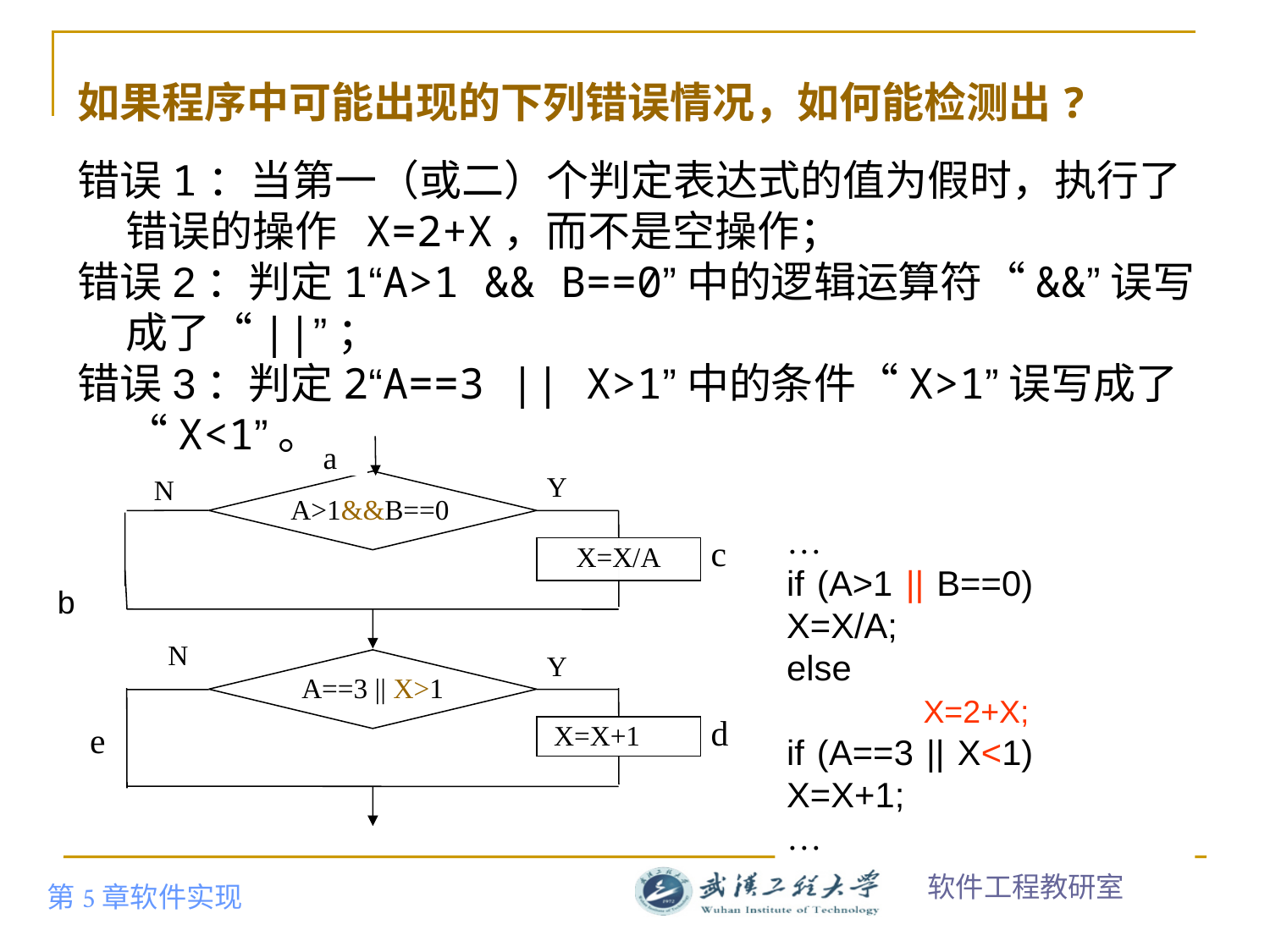

# 如果程序中可能出现的下列错误情况，如何能检测出?
错误1：当第一（或二）个判定表达式的值为假时，执行了错误的操作  X=2+X，而不是空操作；
错误2：判定1“A>1 && B==0”中的逻辑运算符“&&”误写成了“||”；
错误3：判定2“A==3 || X>1”中的条件“X>1”误写成了“X<1”。
a

Y
N

…
if (A>1 || B==0)  	X=X/A;
else
	 X=2+X;
if (A==3 || X<1)  	X=X+1;
…
c
X=X/A

b

N
Y
A==3 || X>1

d
 X=X+1
e

A>1&&B==0